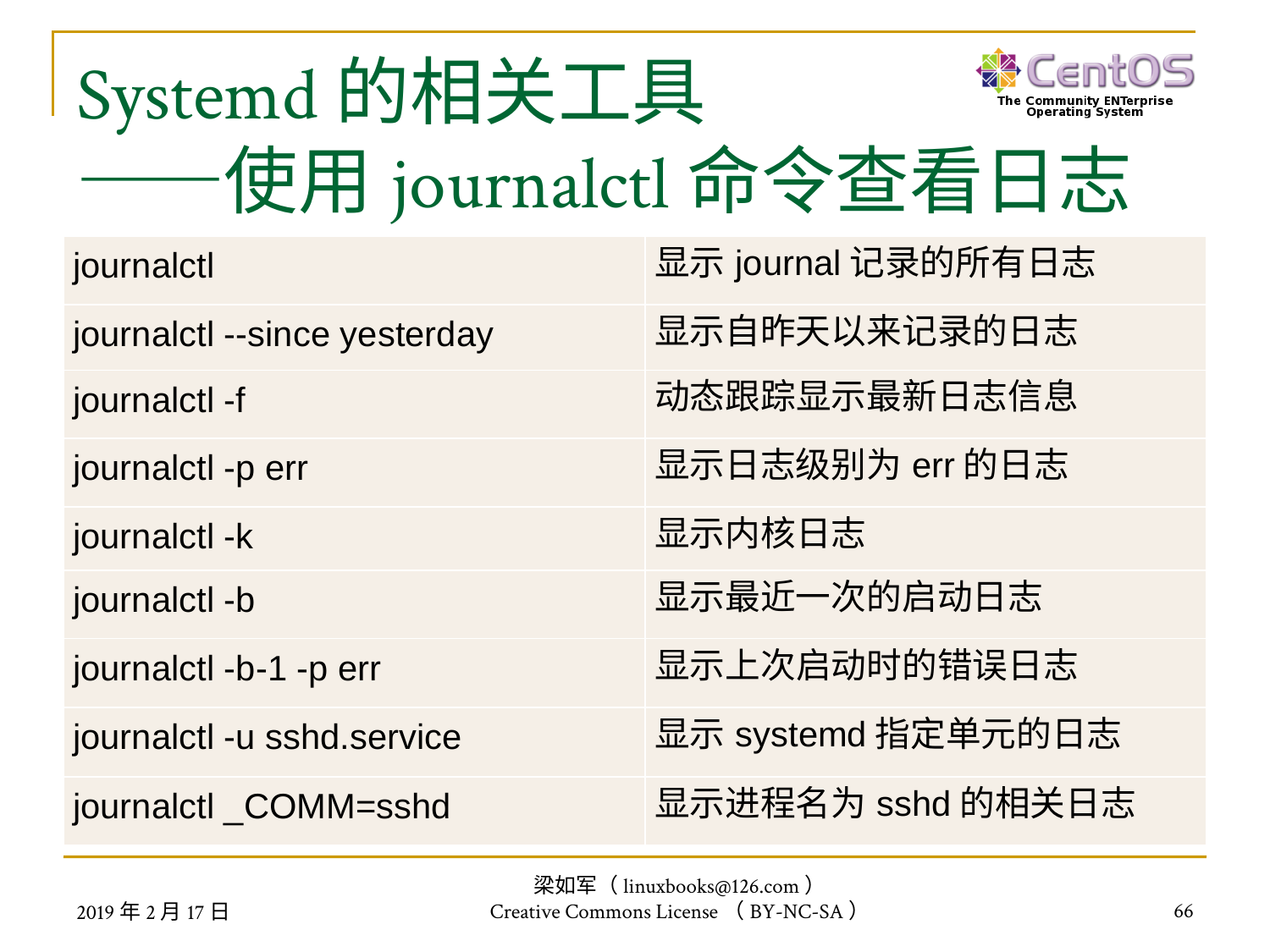

# Systemd的相关工具 ——使用journalctl命令查看日志
| journalctl | 显示journal记录的所有日志 |
| --- | --- |
| journalctl --since yesterday | 显示自昨天以来记录的日志 |
| journalctl -f | 动态跟踪显示最新日志信息 |
| journalctl -p err | 显示日志级别为err的日志 |
| journalctl -k | 显示内核日志 |
| journalctl -b | 显示最近一次的启动日志 |
| journalctl -b-1 -p err | 显示上次启动时的错误日志 |
| journalctl -u sshd.service | 显示systemd指定单元的日志 |
| journalctl \_COMM=sshd | 显示进程名为sshd的相关日志 |
梁如军（linuxbooks@126.com）
Creative Commons License（BY-NC-SA）
2019年2月17日
66